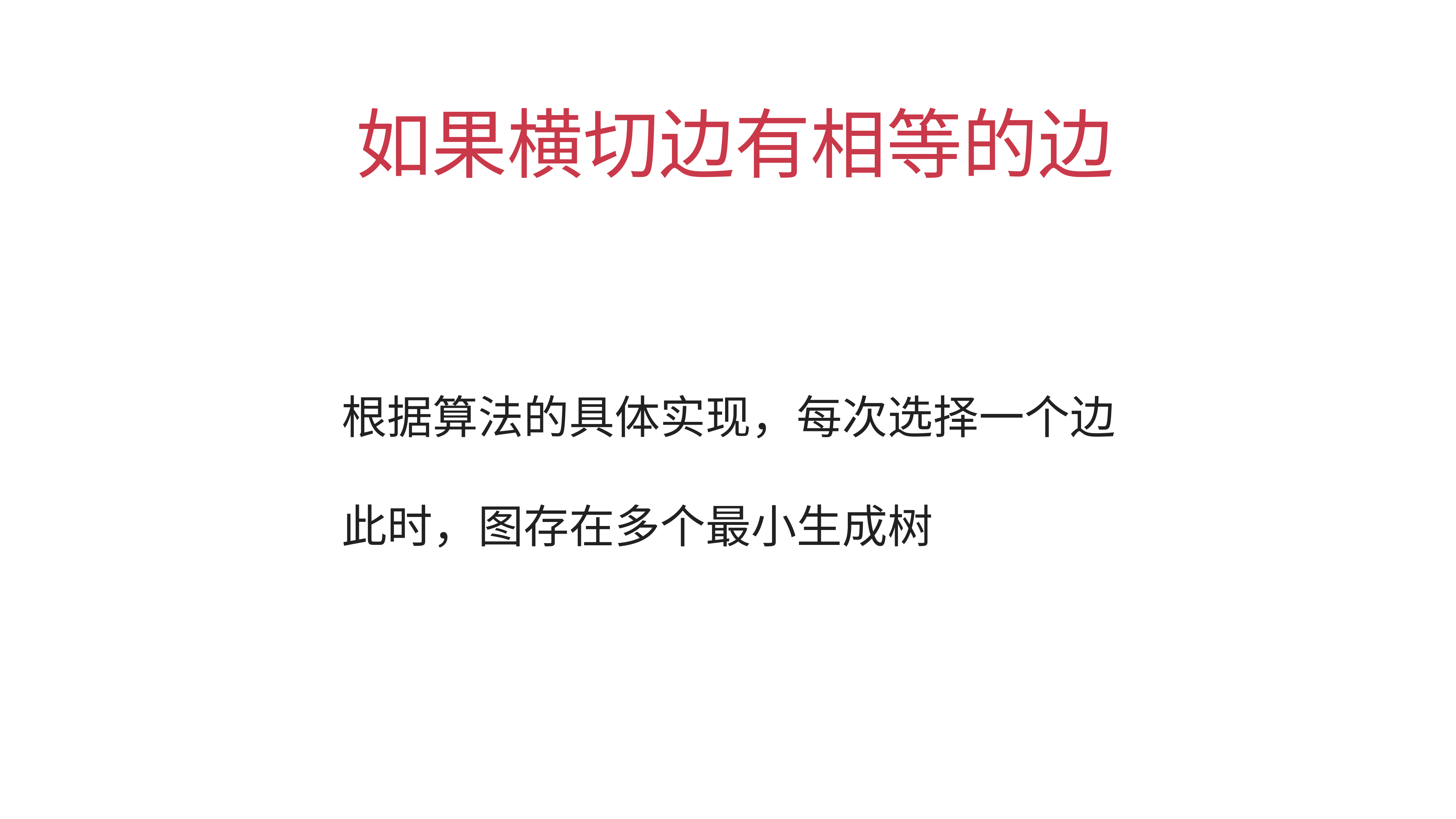

# 如果横切边有相等的边
根据算法的具体实现，每次选择一个边

此时，图存在多个最小生成树